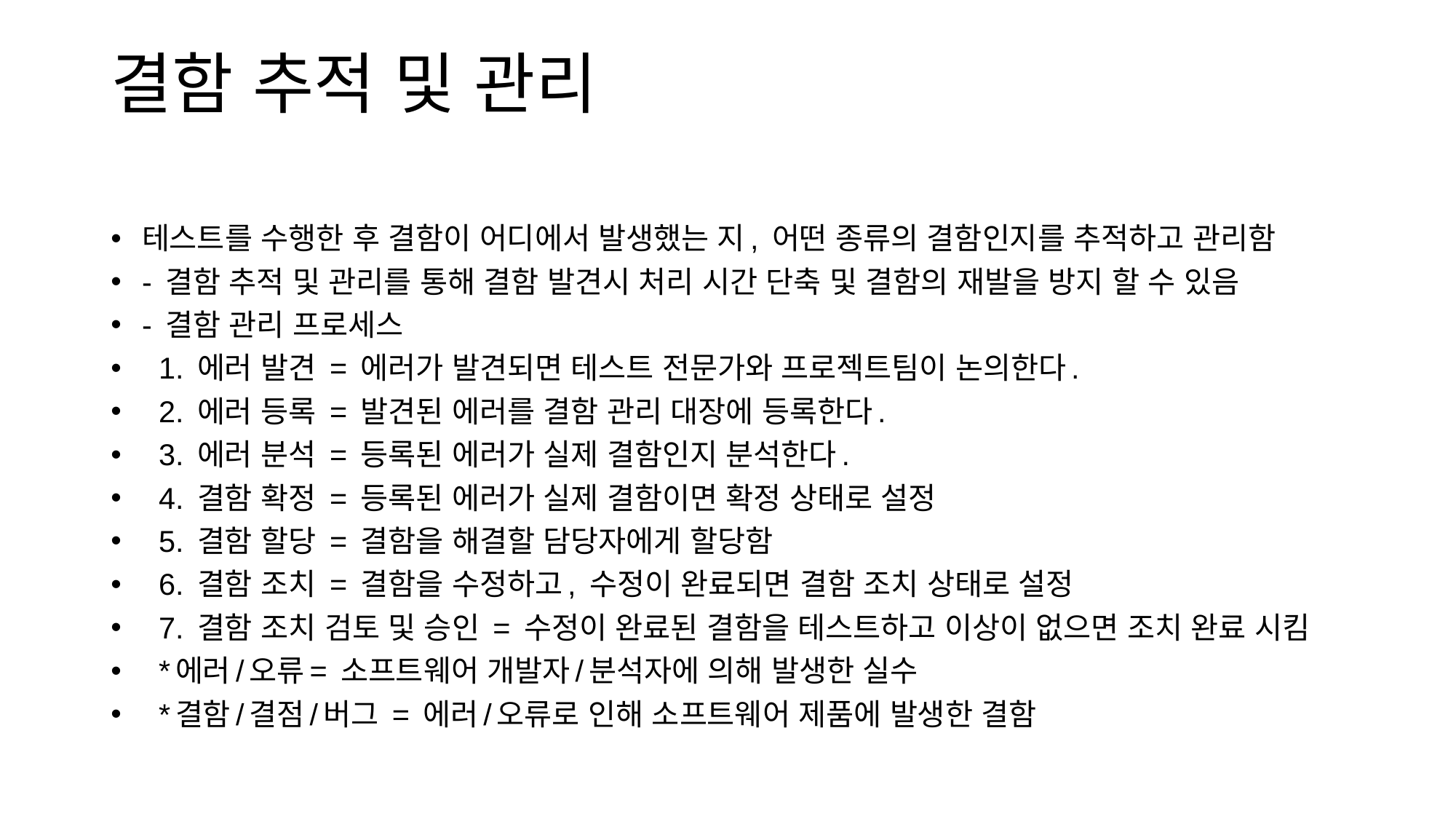

# 결함 추적 및 관리

테스트를 수행한 후 결함이 어디에서 발생했는 지, 어떤 종류의 결함인지를 추적하고 관리함
- 결함 추적 및 관리를 통해 결함 발견시 처리 시간 단축 및 결함의 재발을 방지 할 수 있음
- 결함 관리 프로세스
  1. 에러 발견 = 에러가 발견되면 테스트 전문가와 프로젝트팀이 논의한다.
  2. 에러 등록 = 발견된 에러를 결함 관리 대장에 등록한다.
  3. 에러 분석 = 등록된 에러가 실제 결함인지 분석한다.
  4. 결함 확정 = 등록된 에러가 실제 결함이면 확정 상태로 설정
  5. 결함 할당 = 결함을 해결할 담당자에게 할당함
  6. 결함 조치 = 결함을 수정하고, 수정이 완료되면 결함 조치 상태로 설정
  7. 결함 조치 검토 및 승인 = 수정이 완료된 결함을 테스트하고 이상이 없으면 조치 완료 시킴
  *에러/오류= 소프트웨어 개발자/분석자에 의해 발생한 실수
  *결함/결점/버그 = 에러/오류로 인해 소프트웨어 제품에 발생한 결함